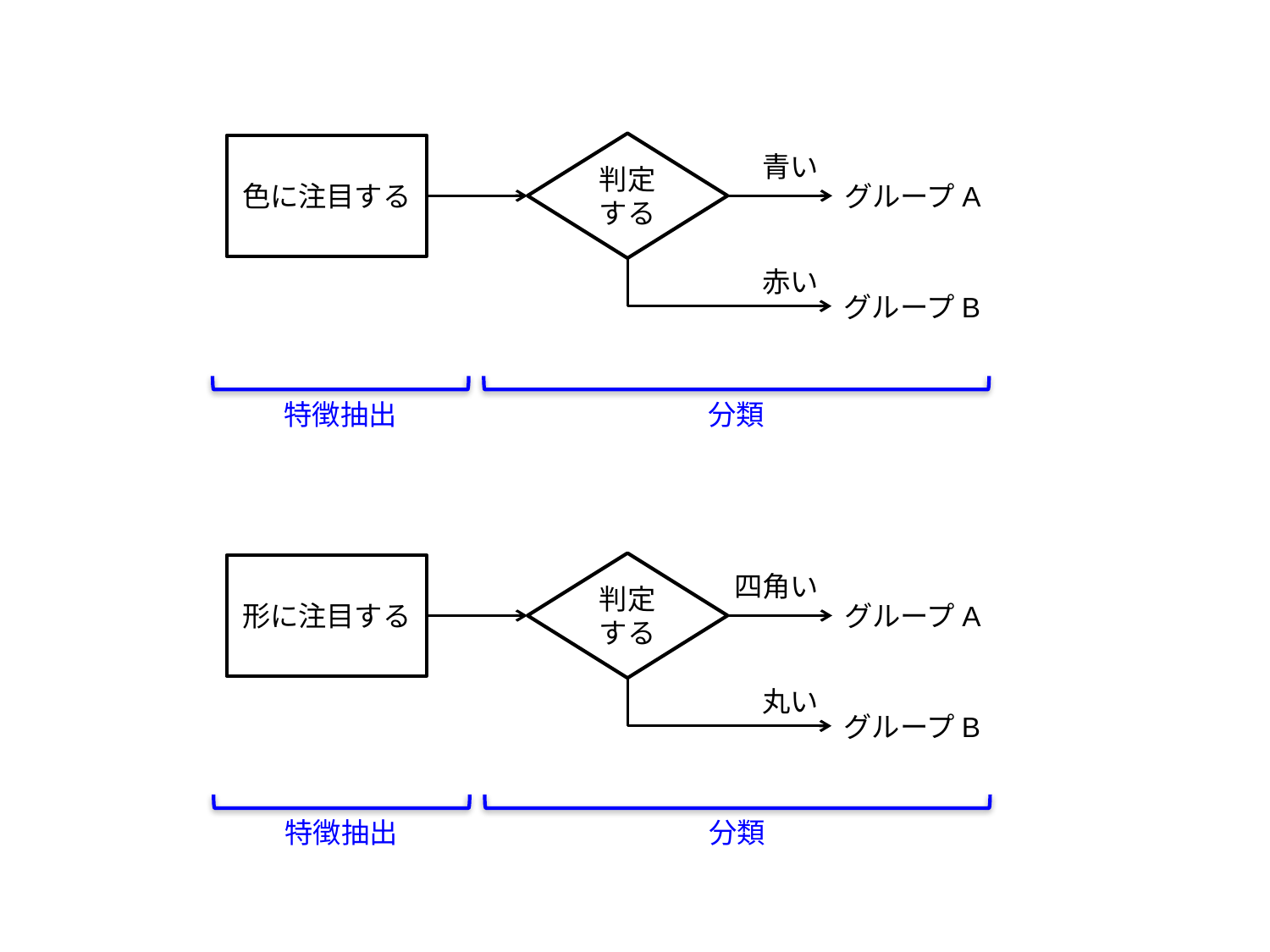

判定
する
色に注目する
青い
グループA

赤い
グループB
特徴抽出
分類

判定
する
形に注目する
四角い
グループA

丸い
グループB
特徴抽出
分類